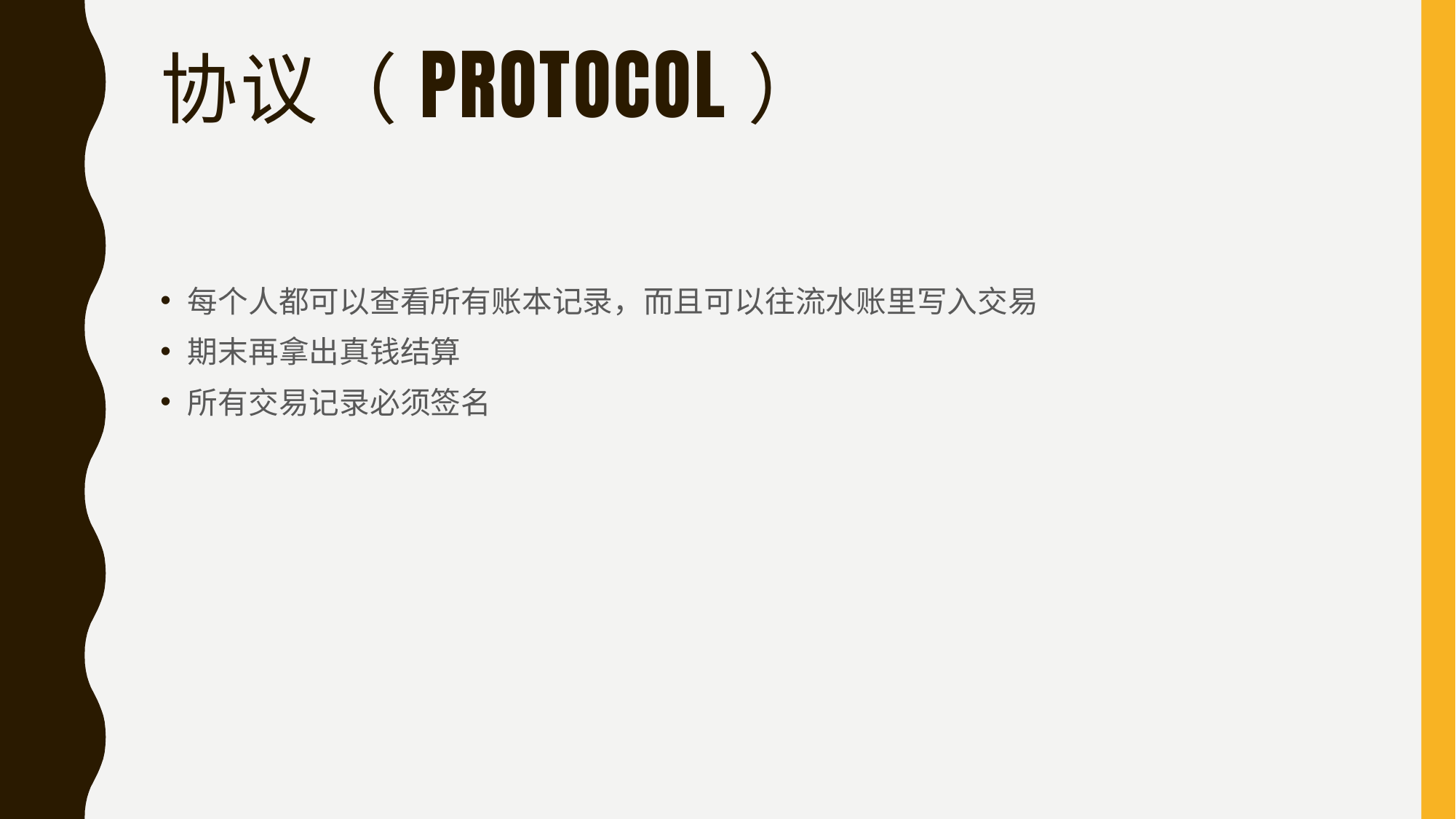

# 协议（Protocol）
每个人都可以查看所有账本记录，而且可以往流水账里写入交易
期末再拿出真钱结算
所有交易记录必须签名